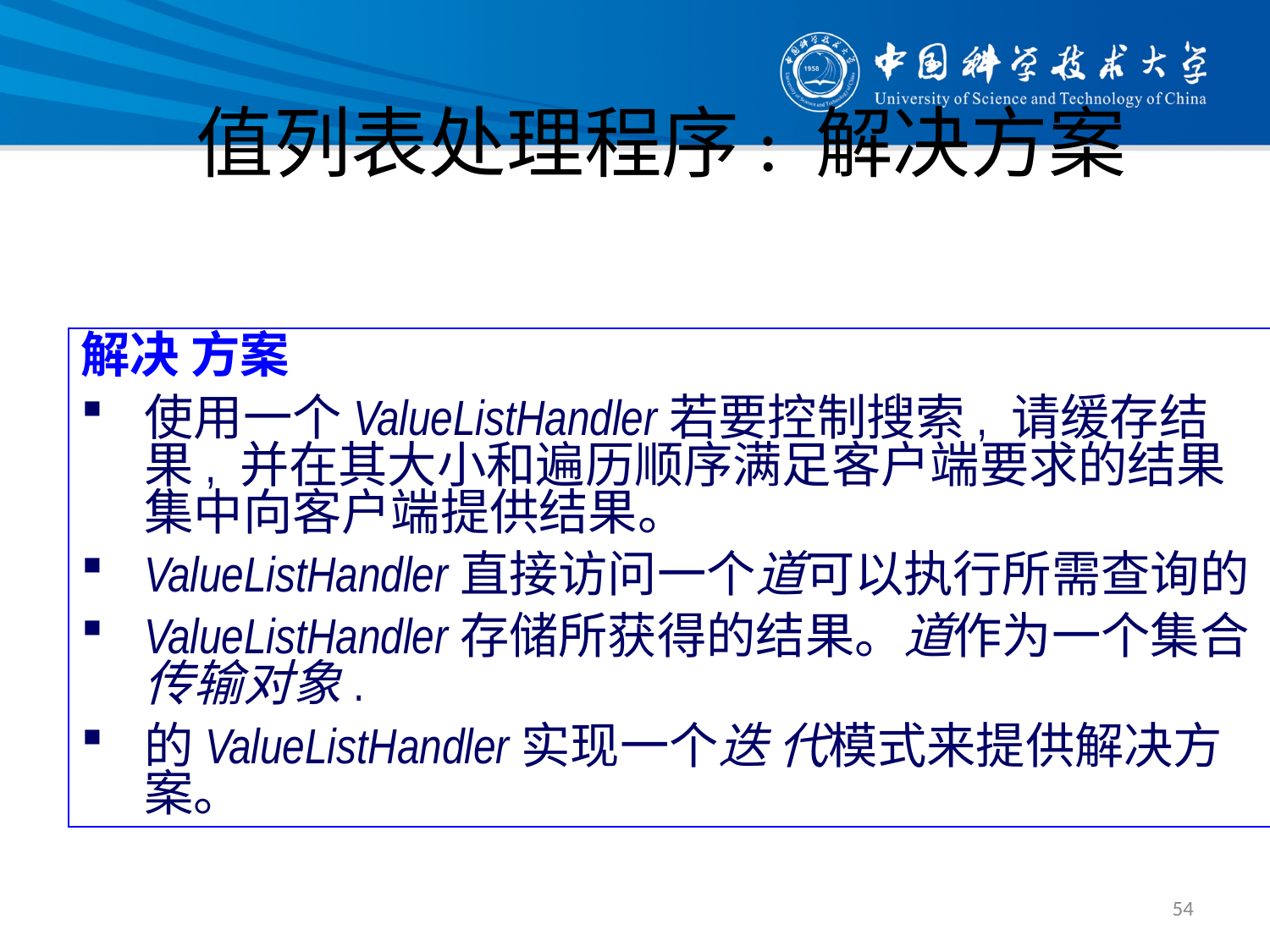

# 值列表处理程序: 解决方案
解决 方案
使用一个ValueListHandler若要控制搜索, 请缓存结果, 并在其大小和遍历顺序满足客户端要求的结果集中向客户端提供结果。
ValueListHandler直接访问一个道可以执行所需查询的
ValueListHandler存储所获得的结果。道作为一个集合传输对象.
的ValueListHandler实现一个迭 代模式来提供解决方案。
54